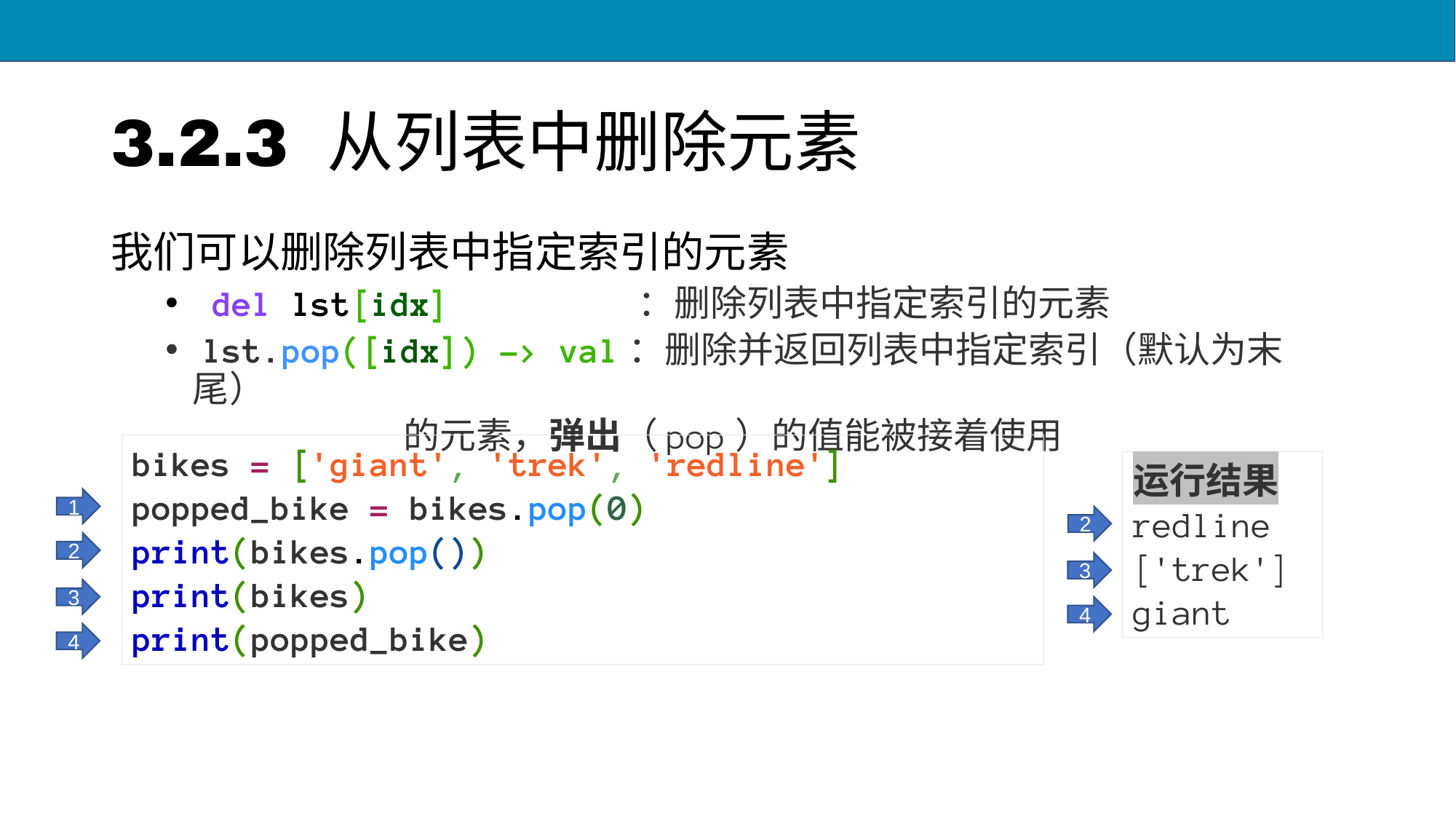

# 3.2.3 从列表中删除元素
我们可以删除列表中指定索引的元素
 del lst[idx]         ：删除列表中指定索引的元素
 lst.pop([idx]) -> val：删除并返回列表中指定索引（默认为末尾）
                            的元素，弹出（pop）的值能被接着使用

bikes = ['giant', 'trek', 'redline']
popped_bike = bikes.pop(0)
print(bikes.pop())
print(bikes)
print(popped_bike)
运行结果
redline
['trek']
giant
1
2
2
3
3
4
4